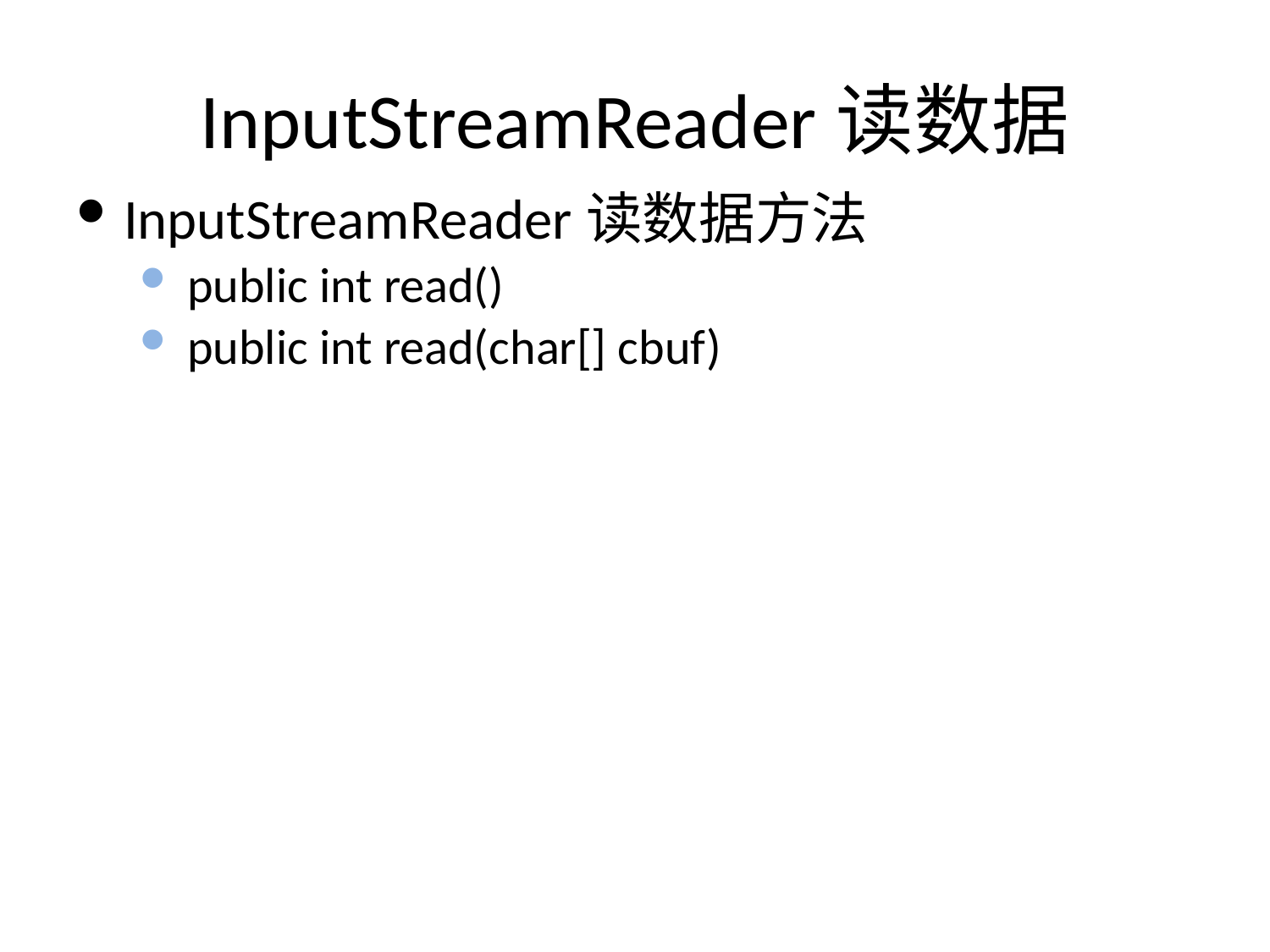

# InputStreamReader读数据
InputStreamReader读数据方法
public int read()
public int read(char[] cbuf)